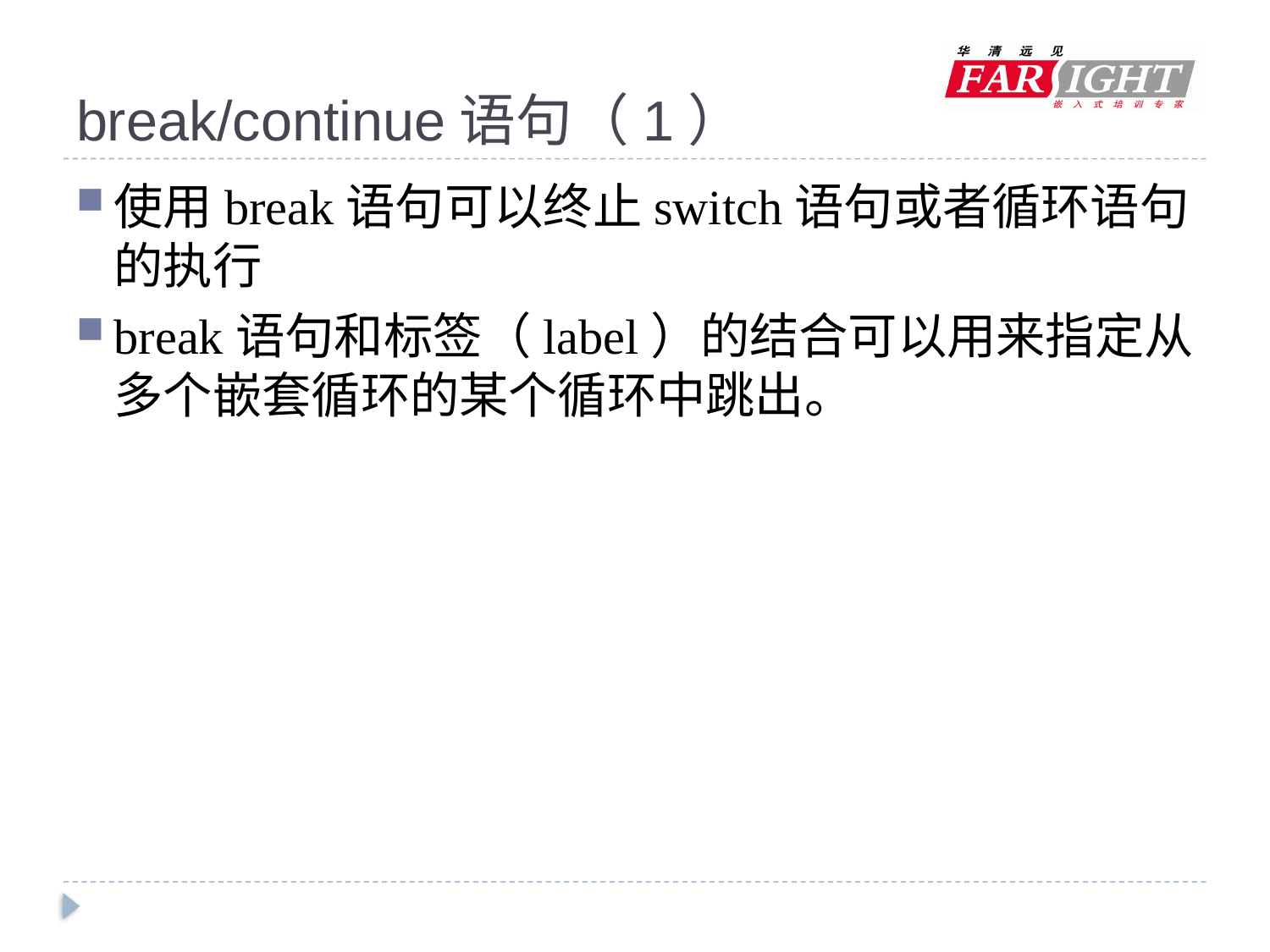

# break/continue语句（1）
使用break语句可以终止switch语句或者循环语句的执行
break语句和标签（label）的结合可以用来指定从多个嵌套循环的某个循环中跳出。